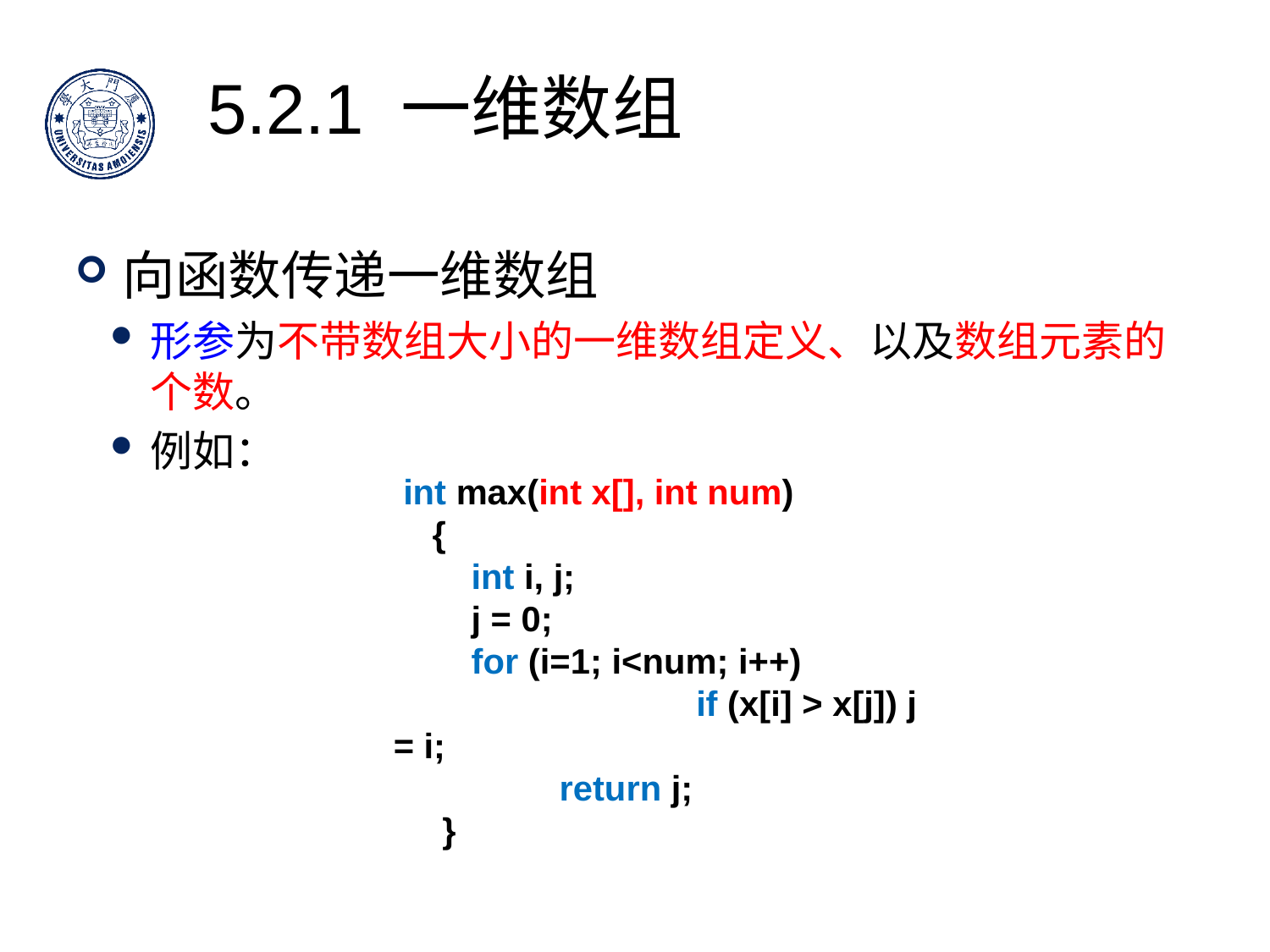

5.2.1 一维数组
向函数传递一维数组
形参为不带数组大小的一维数组定义、以及数组元素的个数。
例如：

 int max(int x[], int num)
    {
        int i, j;
        j = 0;
        for (i=1; i<num; i++)
		     if (x[i] > x[j]) j = i;
	    return j;
     }